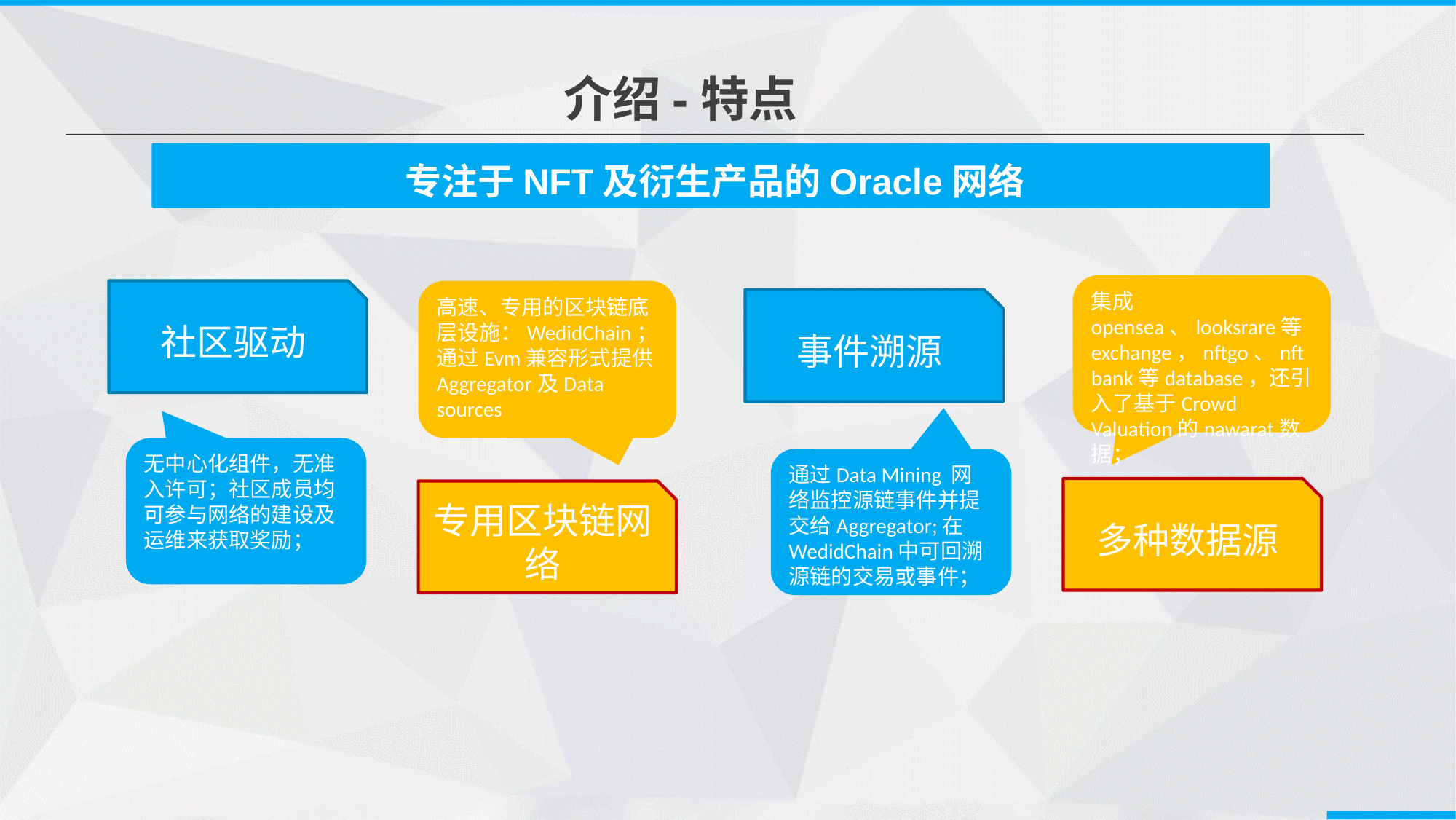

介绍-特点
专注于NFT及衍生产品的Oracle网络
集成opensea、looksrare等 exchange，nftgo、nftbank等database，还引入了基于Crowd Valuation的nawarat数据；

高速、专用的区块链底层设施：WedidChain；通过Evm兼容形式提供Aggregator及Data sources
社区驱动
事件溯源
无中心化组件，无准入许可；社区成员均可参与网络的建设及运维来获取奖励；
通过Data Mining 网络监控源链事件并提交给Aggregator;在WedidChain中可回溯源链的交易或事件；
多种数据源
专用区块链网络